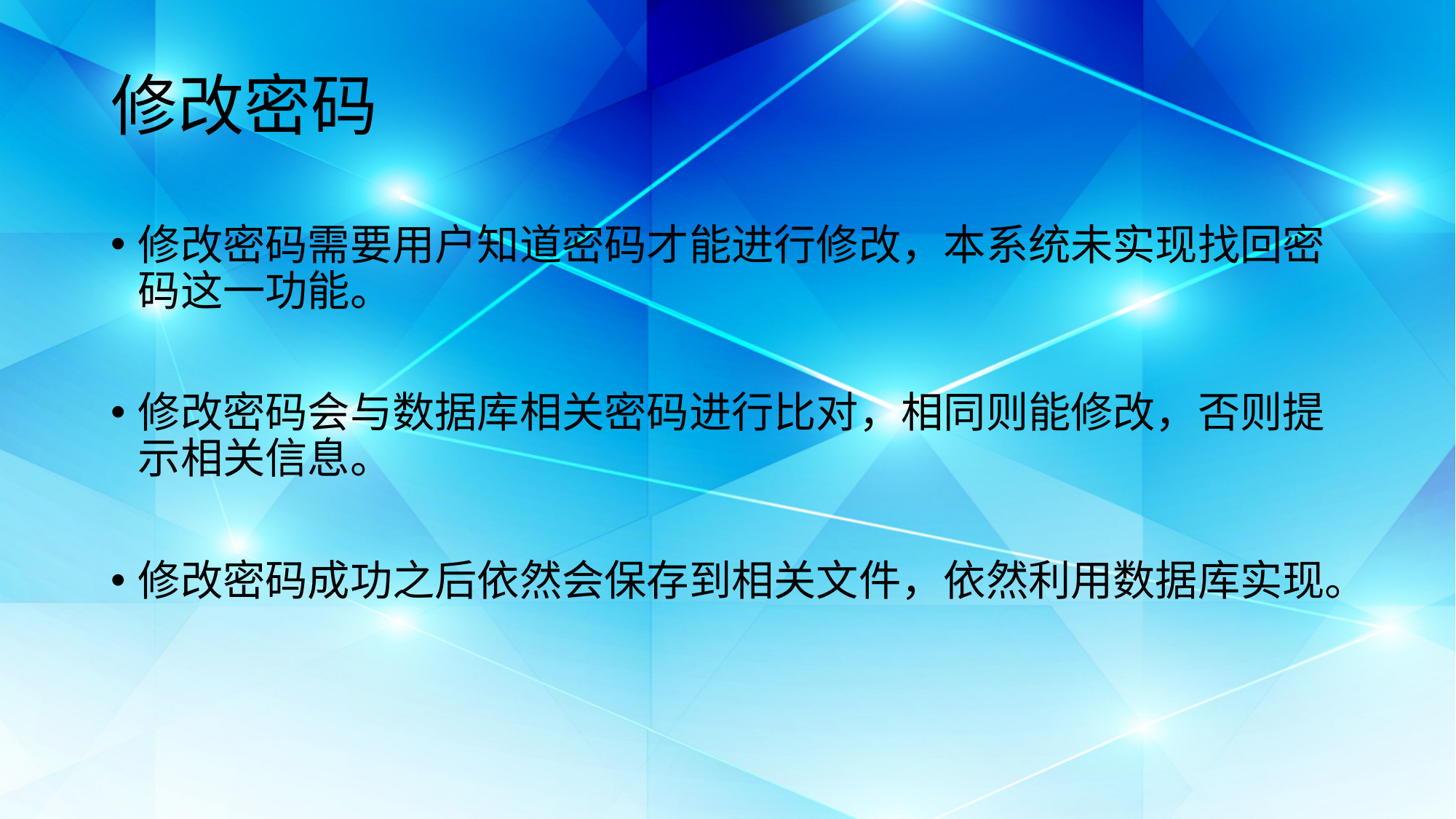

# 修改密码
修改密码需要用户知道密码才能进行修改，本系统未实现找回密码这一功能。

修改密码会与数据库相关密码进行比对，相同则能修改，否则提示相关信息。

修改密码成功之后依然会保存到相关文件，依然利用数据库实现。